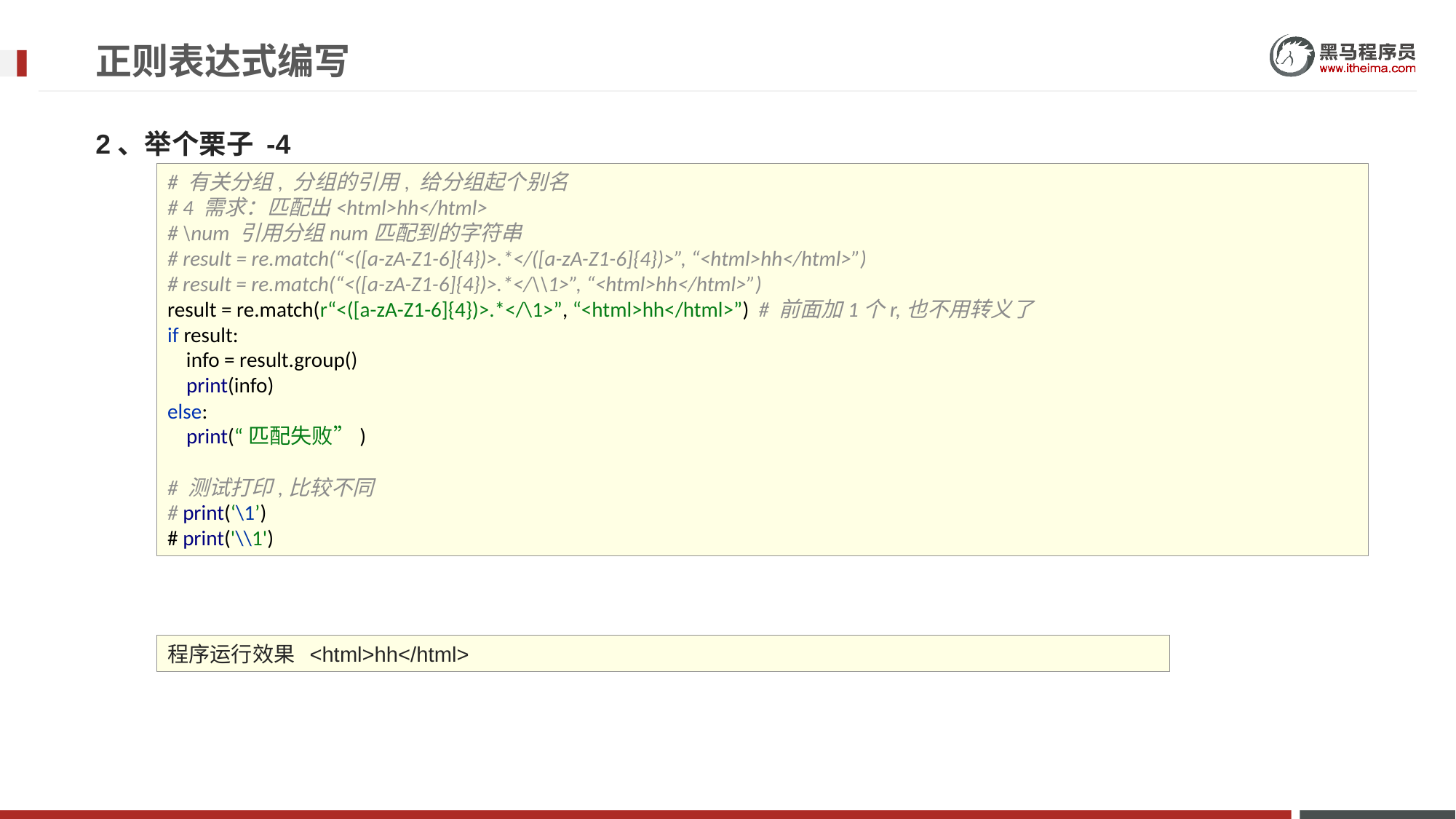

# 正则表达式编写
2、举个栗子 -4
# 有关分组, 分组的引用, 给分组起个别名 # 4 需求：匹配出<html>hh</html> # \num 引用分组num匹配到的字符串 # result = re.match(“<([a-zA-Z1-6]{4})>.*</([a-zA-Z1-6]{4})>”, “<html>hh</html>”) # result = re.match(“<([a-zA-Z1-6]{4})>.*</\\1>”, “<html>hh</html>”) result = re.match(r“<([a-zA-Z1-6]{4})>.*</\1>”, “<html>hh</html>”)  # 前面加1个r,也不用转义了 if result: info = result.group() print(info) else: print(“匹配失败”) # 测试打印,比较不同 # print(‘\1’) # print('\\1')
程序运行效果  <html>hh</html>
程序运行结果：
    我想吃的水果: apple
    这个不是我想吃的水果banana
    这个不是我想吃的水果orange
    我想吃的水果: pear